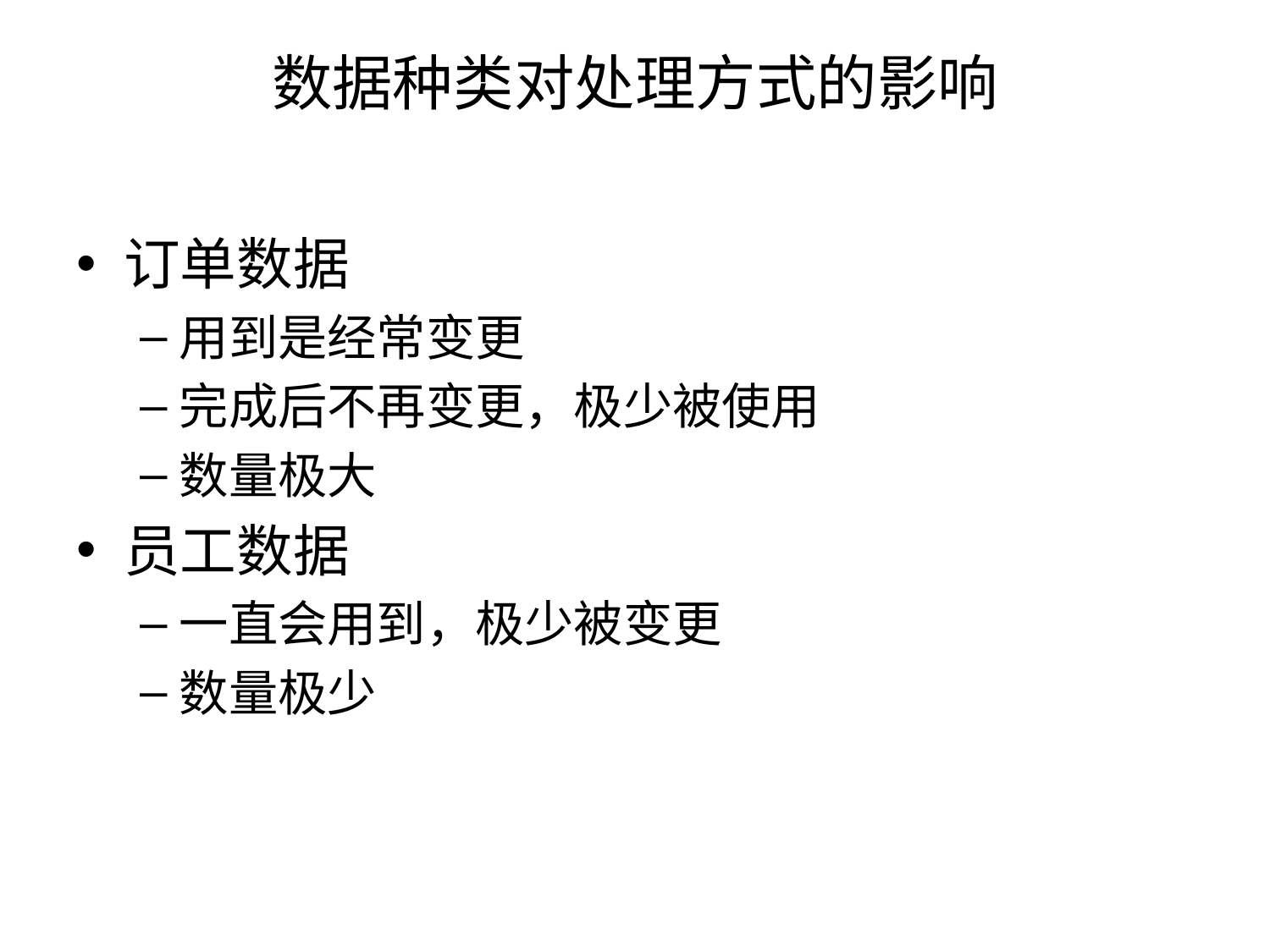

# 数据种类对处理方式的影响
订单数据
用到是经常变更
完成后不再变更，极少被使用
数量极大
员工数据
一直会用到，极少被变更
数量极少